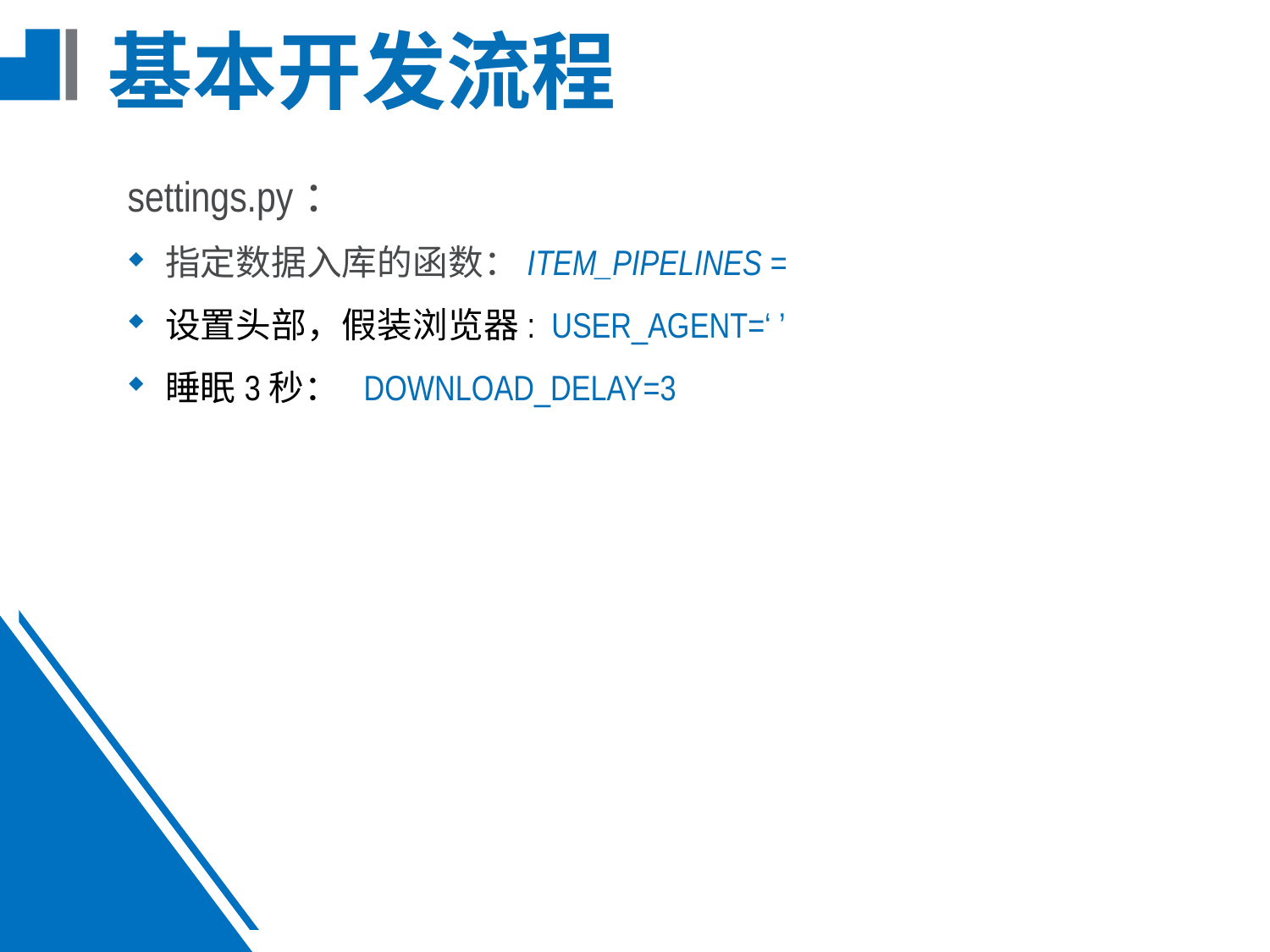

# 基本开发流程
settings.py：
指定数据入库的函数：ITEM_PIPELINES =
设置头部，假装浏览器:  USER_AGENT=‘ ’
睡眠3秒：  DOWNLOAD_DELAY=3
16